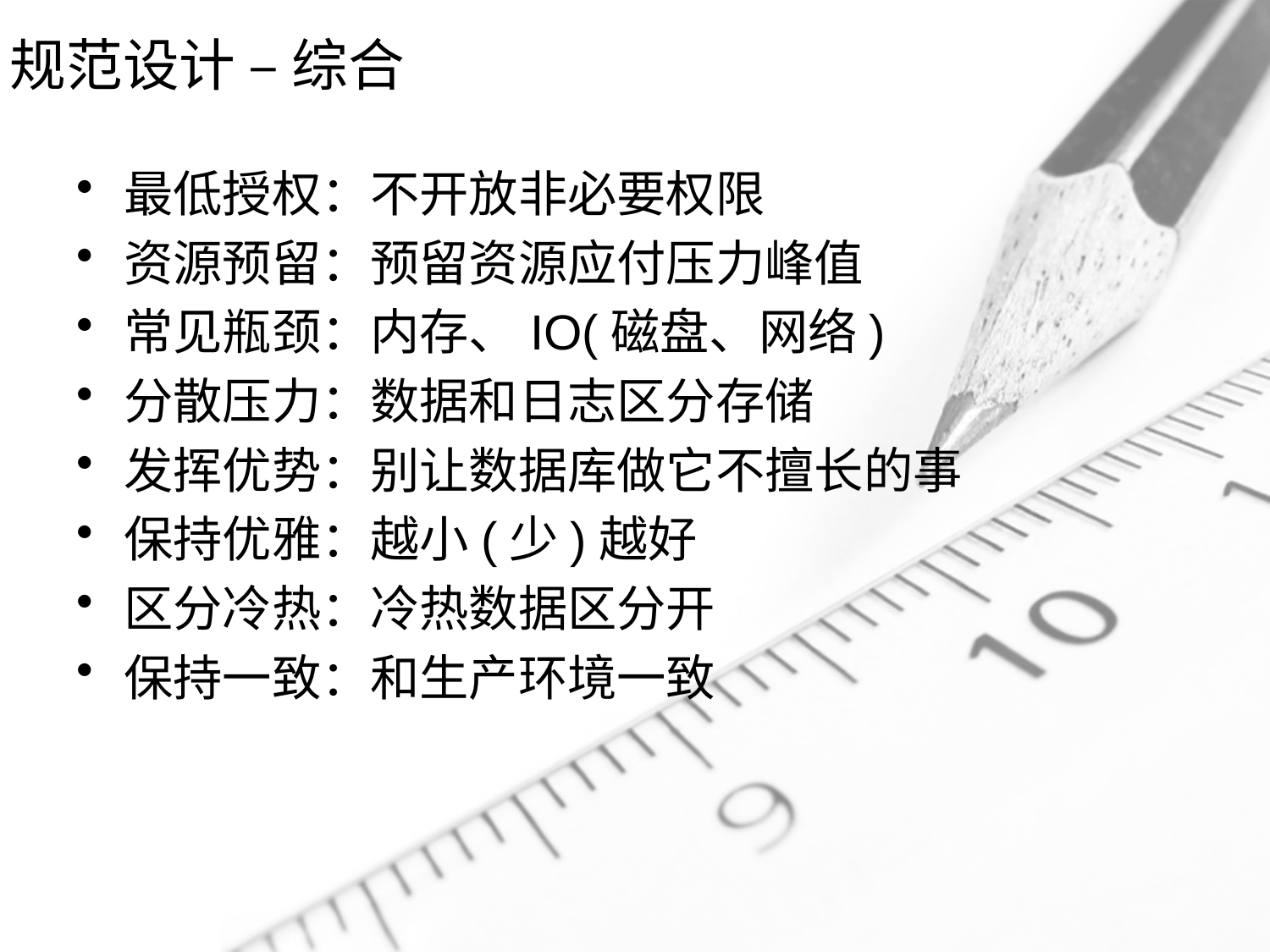

# 规范设计 – 综合
最低授权：不开放非必要权限
资源预留：预留资源应付压力峰值
常见瓶颈：内存、IO(磁盘、网络)
分散压力：数据和日志区分存储
发挥优势：别让数据库做它不擅长的事
保持优雅：越小(少)越好
区分冷热：冷热数据区分开
保持一致：和生产环境一致